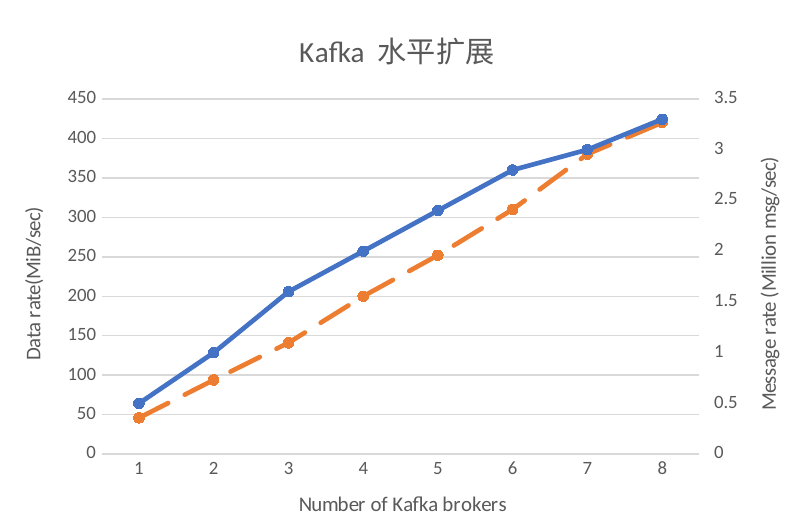

### Chart: Kafka 水平扩展

| Category |  |  |
|---|---|---|
| 1 | 46.0 | 0.5 |
| 2 | 94.0 | 1.0 |
| 3 | 141.0 | 1.6 |
| 4 | 200.0 | 2.0 |
| 5 | 252.0 | 2.4 |
| 6 | 310.0 | 2.8 |
| 7 | 380.0 | 3.0 |
| 8 | 420.0 | 3.3 |